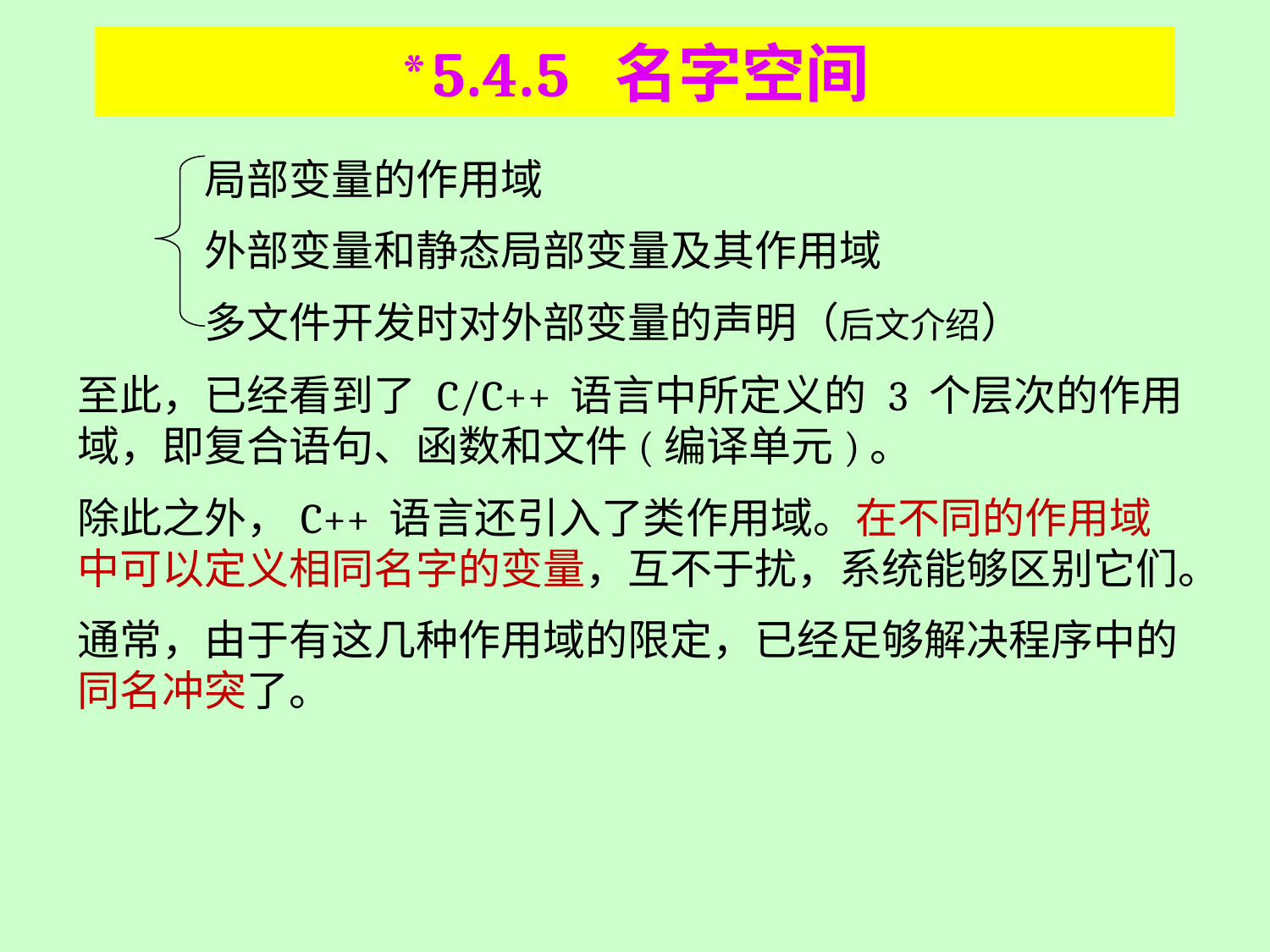

# *5.4.5  名字空间
	局部变量的作用域
	外部变量和静态局部变量及其作用域
	多文件开发时对外部变量的声明（后文介绍）
至此，已经看到了 C/C++ 语言中所定义的 3 个层次的作用域，即复合语句、函数和文件(编译单元)。
除此之外，C++ 语言还引入了类作用域。在不同的作用域中可以定义相同名字的变量，互不于扰，系统能够区别它们。
通常，由于有这几种作用域的限定，已经足够解决程序中的同名冲突了。

27